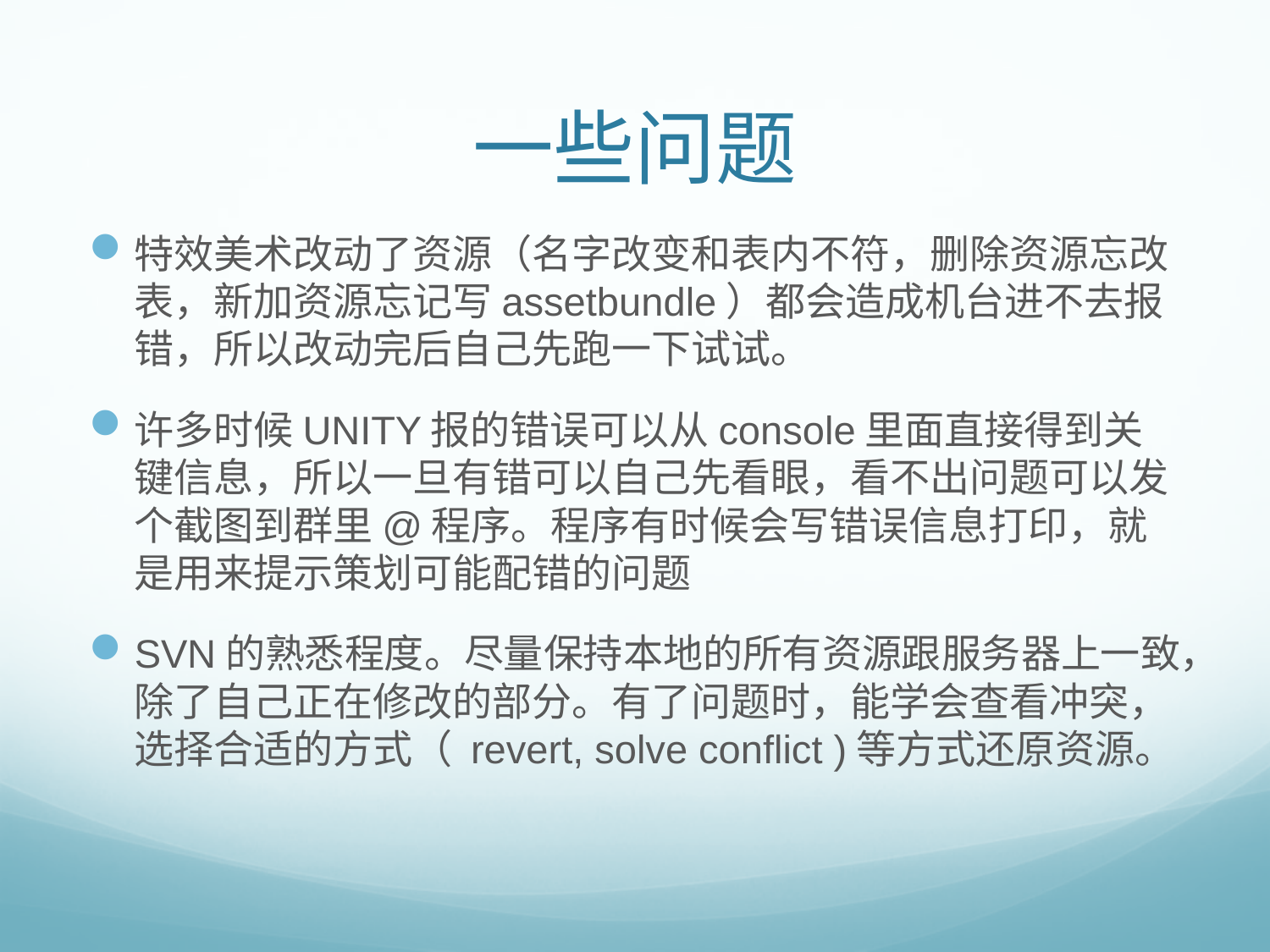

# 一些问题
特效美术改动了资源（名字改变和表内不符，删除资源忘改表，新加资源忘记写assetbundle）都会造成机台进不去报错，所以改动完后自己先跑一下试试。
许多时候UNITY报的错误可以从console里面直接得到关键信息，所以一旦有错可以自己先看眼，看不出问题可以发个截图到群里@程序。程序有时候会写错误信息打印，就是用来提示策划可能配错的问题
SVN的熟悉程度。尽量保持本地的所有资源跟服务器上一致，除了自己正在修改的部分。有了问题时，能学会查看冲突，选择合适的方式（ revert, solve conflict )等方式还原资源。